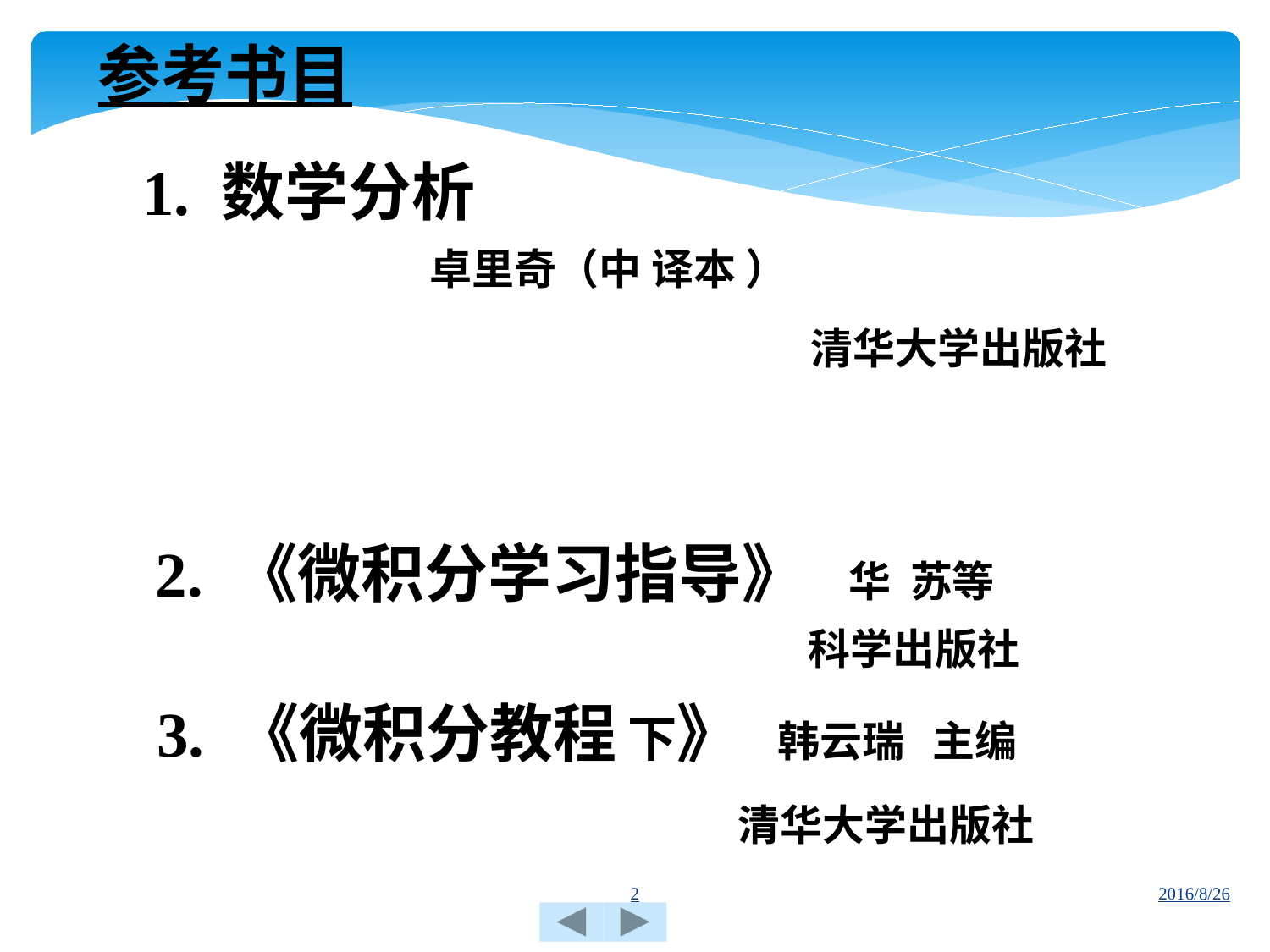

参考书目
1. 数学分析
卓里奇（中 译本 ）
清华大学出版社

     2. 《微积分学习指导》   华  苏等
科学出版社
     3. 《微积分教程 下》   韩云瑞   主编
清华大学出版社
2
2016/8/26